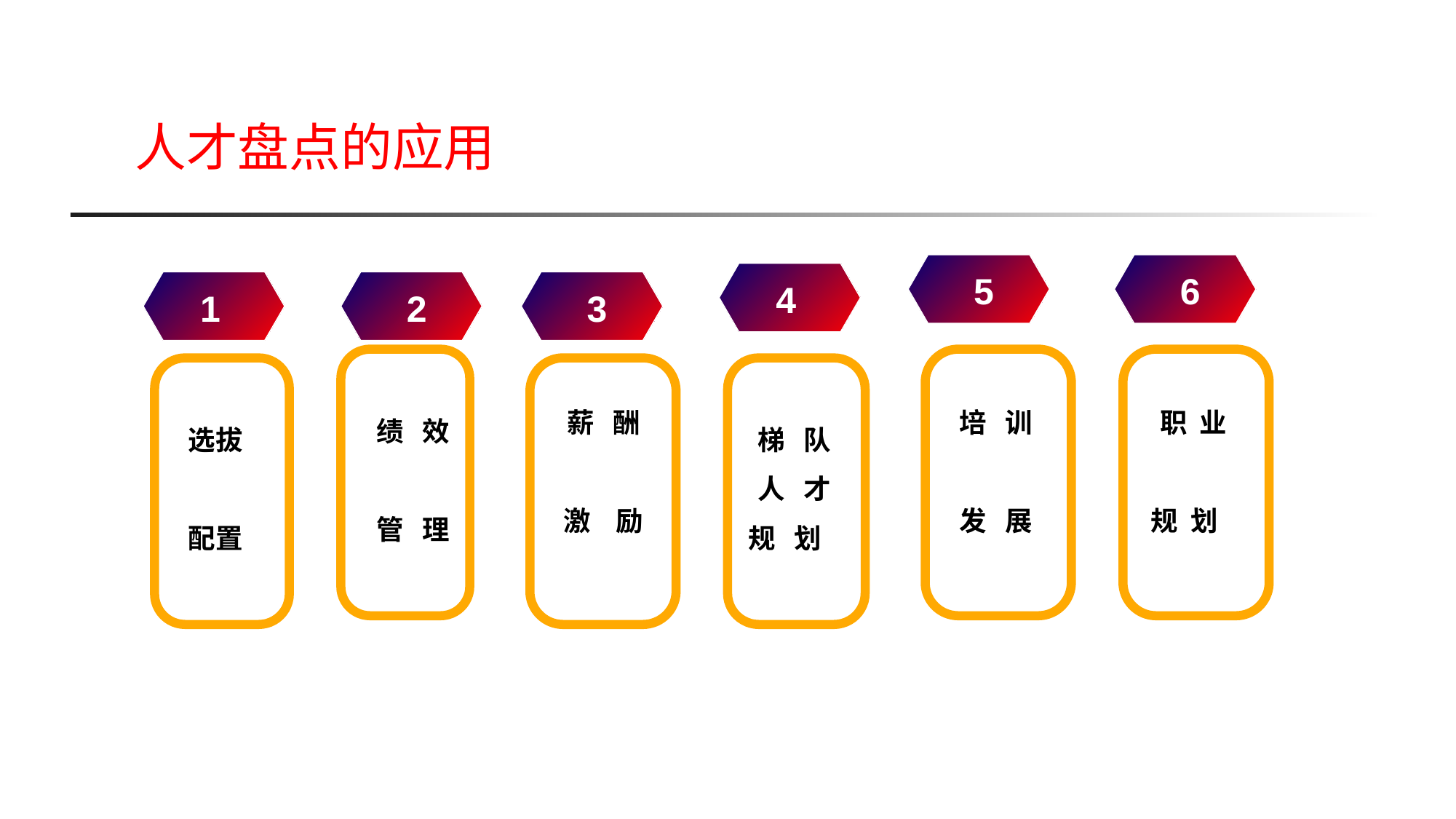

人才盘点的应用

 5
 6

 4
 1
 2
 3

绩   效

管   理

培   训

发   展

职  业

规  划

选拔

配置

薪   酬

激    励

梯   队
人   才
规   划